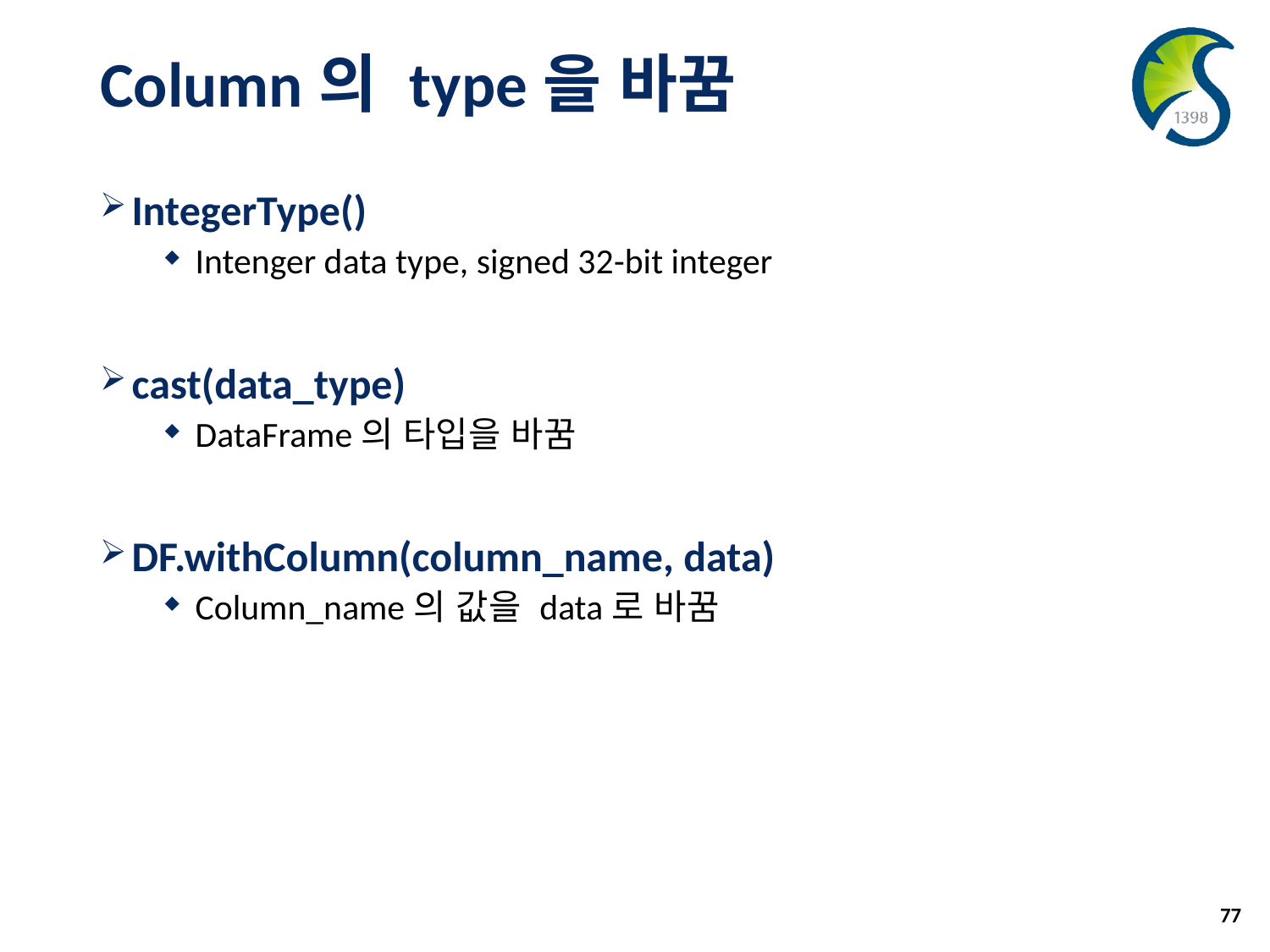

# Column의 type을 바꿈
IntegerType()
Intenger data type, signed 32-bit integer

cast(data_type)
DataFrame의 타입을 바꿈

DF.withColumn(column_name, data)
Column_name의 값을 data로 바꿈
77